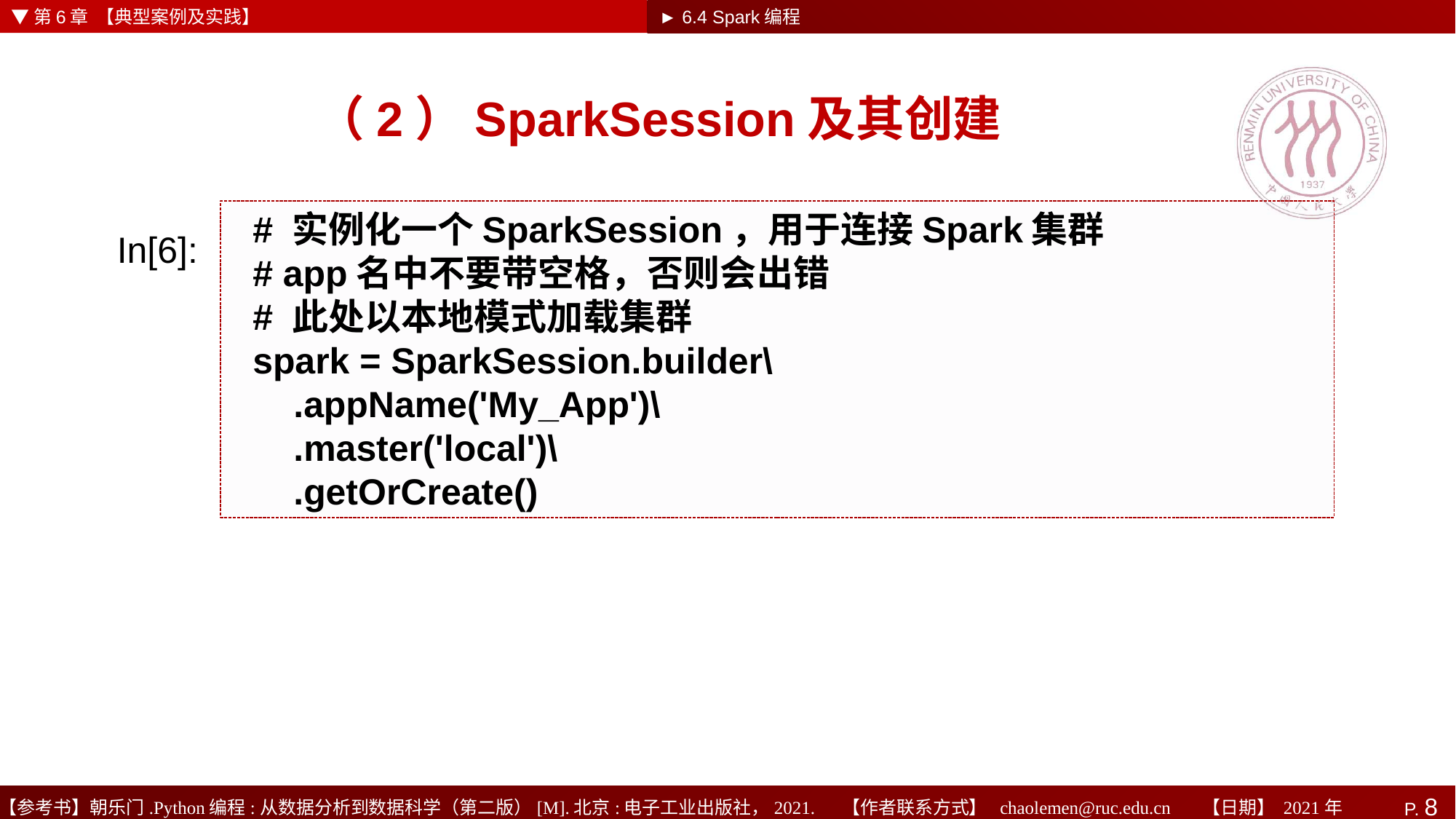

▼第6章  【典型案例及实践】
► 6.4 Spark编程
# （2）SparkSession及其创建
# 实例化一个SparkSession，用于连接Spark集群
# app名中不要带空格，否则会出错
# 此处以本地模式加载集群
spark = SparkSession.builder\
    .appName('My_App')\
    .master('local')\
    .getOrCreate()
In[6]: